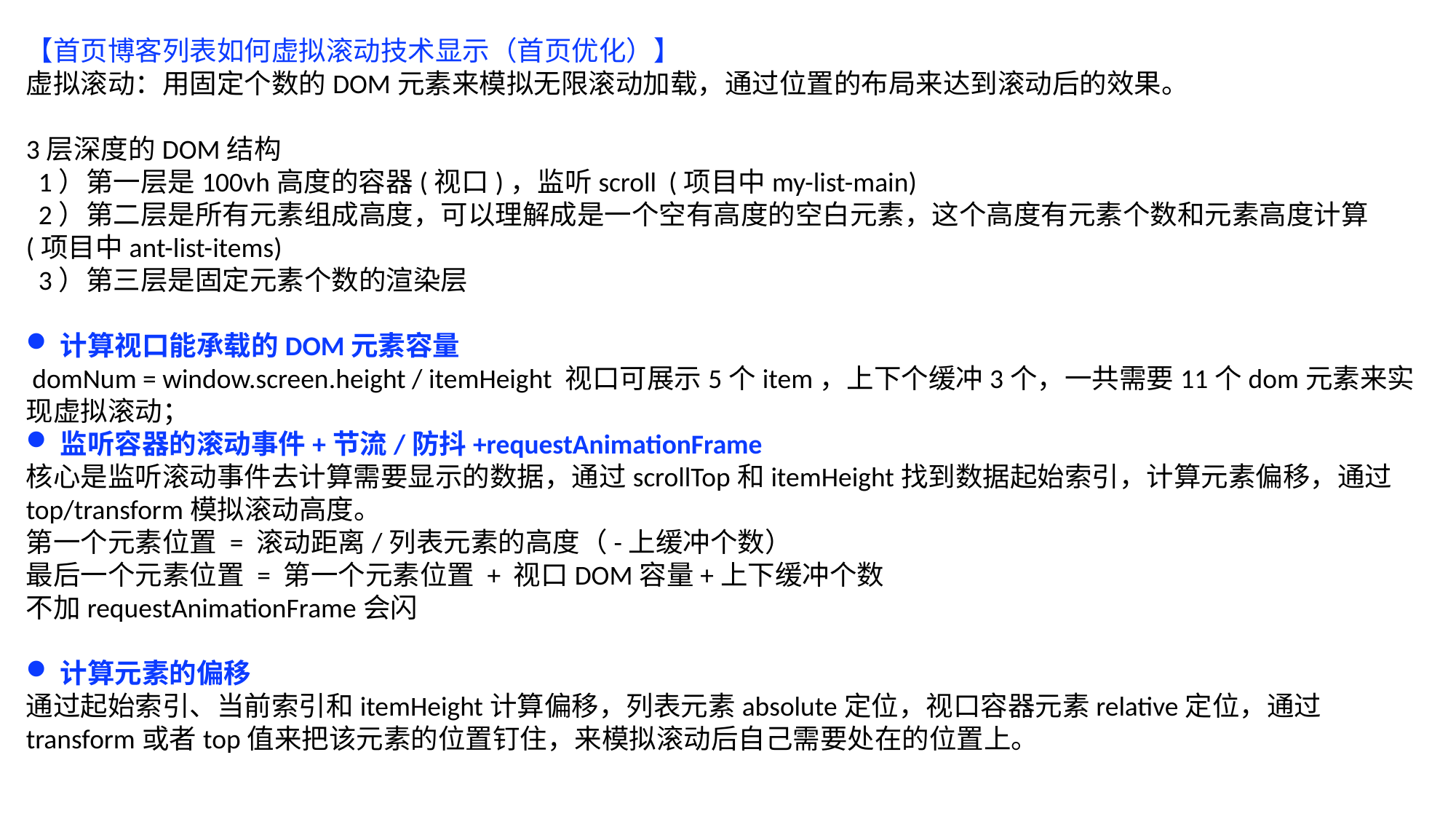

【首页博客列表如何虚拟滚动技术显示（首页优化）】
虚拟滚动：用固定个数的DOM元素来模拟无限滚动加载，通过位置的布局来达到滚动后的效果。

3层深度的DOM结构
  1）第一层是100vh高度的容器(视口)，监听scroll  (项目中my-list-main)
  2）第二层是所有元素组成高度，可以理解成是一个空有高度的空白元素，这个高度有元素个数和元素高度计算  (项目中ant-list-items)
  3）第三层是固定元素个数的渲染层

计算视口能承载的DOM元素容量
 domNum = window.screen.height / itemHeight 视口可展示5个item，上下个缓冲3个，一共需要11个dom元素来实现虚拟滚动；
监听容器的滚动事件+节流/防抖+requestAnimationFrame
核心是监听滚动事件去计算需要显示的数据，通过scrollTop和itemHeight找到数据起始索引，计算元素偏移，通过top/transform模拟滚动高度。
第一个元素位置 = 滚动距离/列表元素的高度（-上缓冲个数）
最后一个元素位置 = 第一个元素位置 + 视口DOM容量+上下缓冲个数
不加requestAnimationFrame会闪

计算元素的偏移
通过起始索引、当前索引和itemHeight计算偏移，列表元素absolute定位，视口容器元素relative定位，通过transform或者top值来把该元素的位置钉住，来模拟滚动后自己需要处在的位置上。